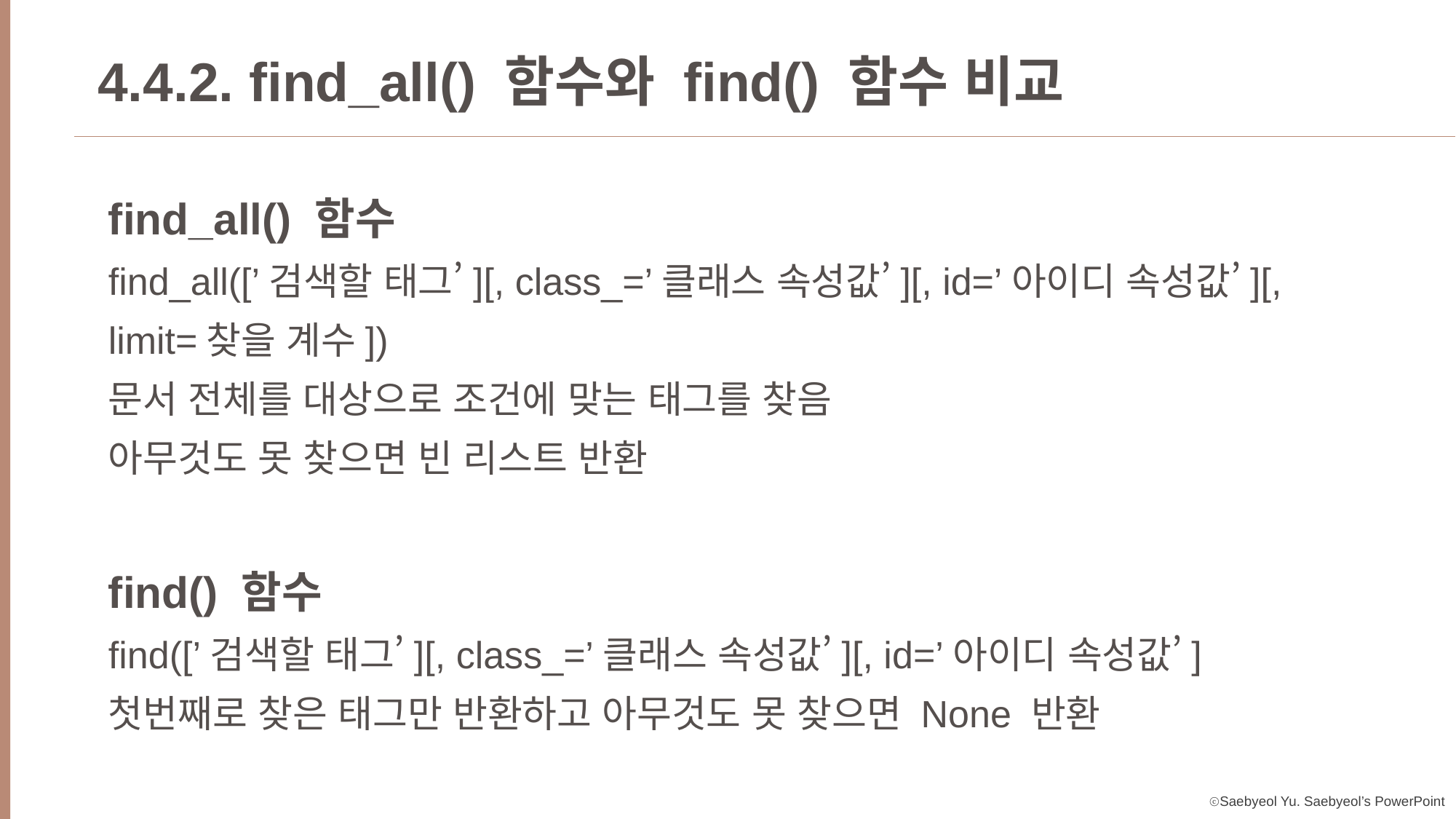

4.4.2. find_all() 함수와 find() 함수 비교

find_all() 함수
find_all([’검색할 태그’][, class_=’클래스 속성값’][, id=’아이디 속성값’][, limit=찾을 계수])
문서 전체를 대상으로 조건에 맞는 태그를 찾음
아무것도 못 찾으면 빈 리스트 반환

find() 함수
find([’검색할 태그’][, class_=’클래스 속성값’][, id=’아이디 속성값’]
첫번째로 찾은 태그만 반환하고 아무것도 못 찾으면 None 반환